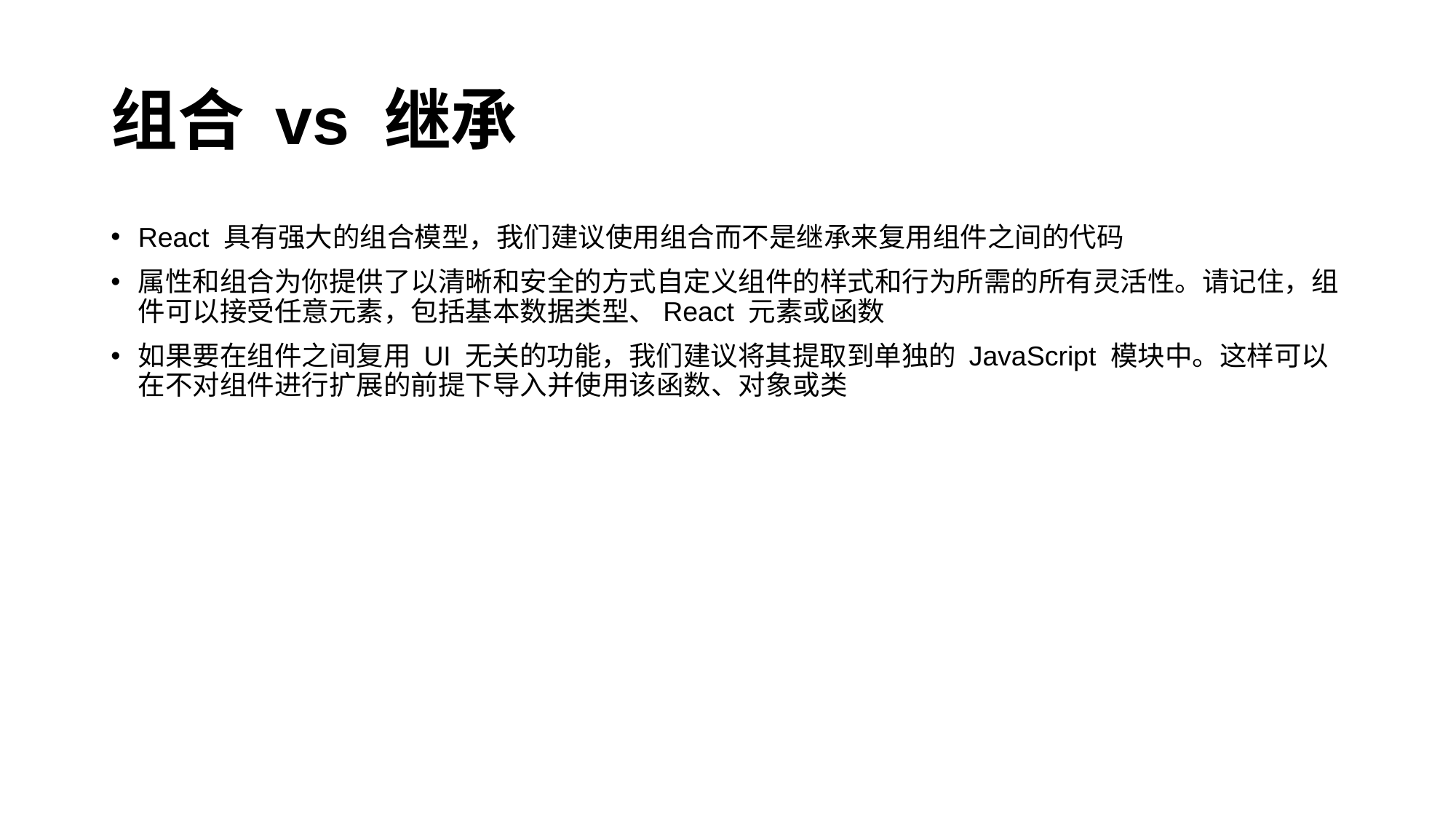

# 组合 vs 继承
React 具有强大的组合模型，我们建议使用组合而不是继承来复用组件之间的代码
属性和组合为你提供了以清晰和安全的方式自定义组件的样式和行为所需的所有灵活性。请记住，组件可以接受任意元素，包括基本数据类型、React 元素或函数
如果要在组件之间复用 UI 无关的功能，我们建议将其提取到单独的 JavaScript 模块中。这样可以在不对组件进行扩展的前提下导入并使用该函数、对象或类